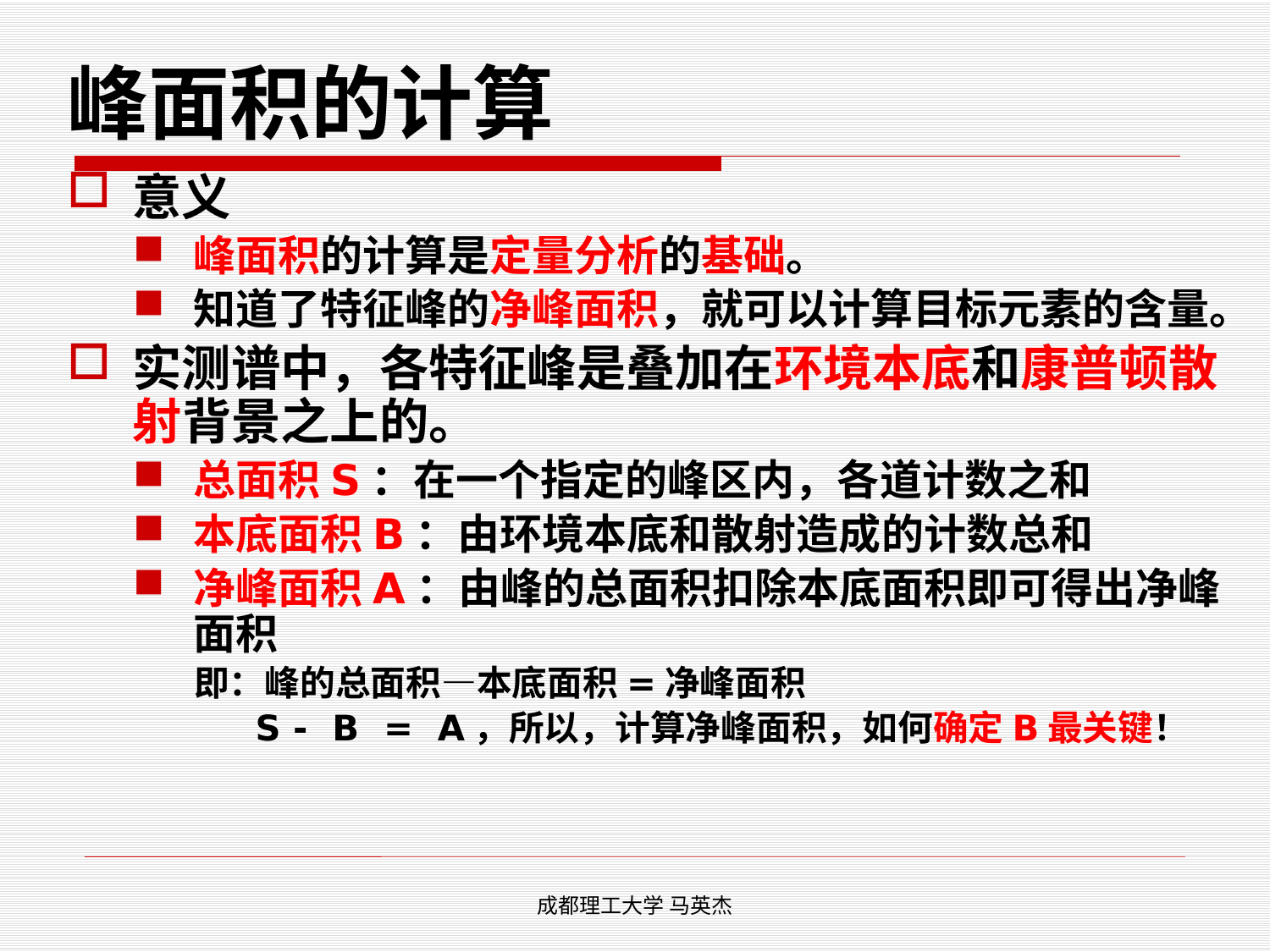

# 峰面积的计算
意义
峰面积的计算是定量分析的基础。
知道了特征峰的净峰面积，就可以计算目标元素的含量。
实测谱中，各特征峰是叠加在环境本底和康普顿散射背景之上的。
总面积S：在一个指定的峰区内，各道计数之和
本底面积B：由环境本底和散射造成的计数总和
净峰面积A：由峰的总面积扣除本底面积即可得出净峰面积
即：峰的总面积—本底面积=净峰面积
     S -  B  =  A，所以，计算净峰面积，如何确定B最关键！
成都理工大学 马英杰